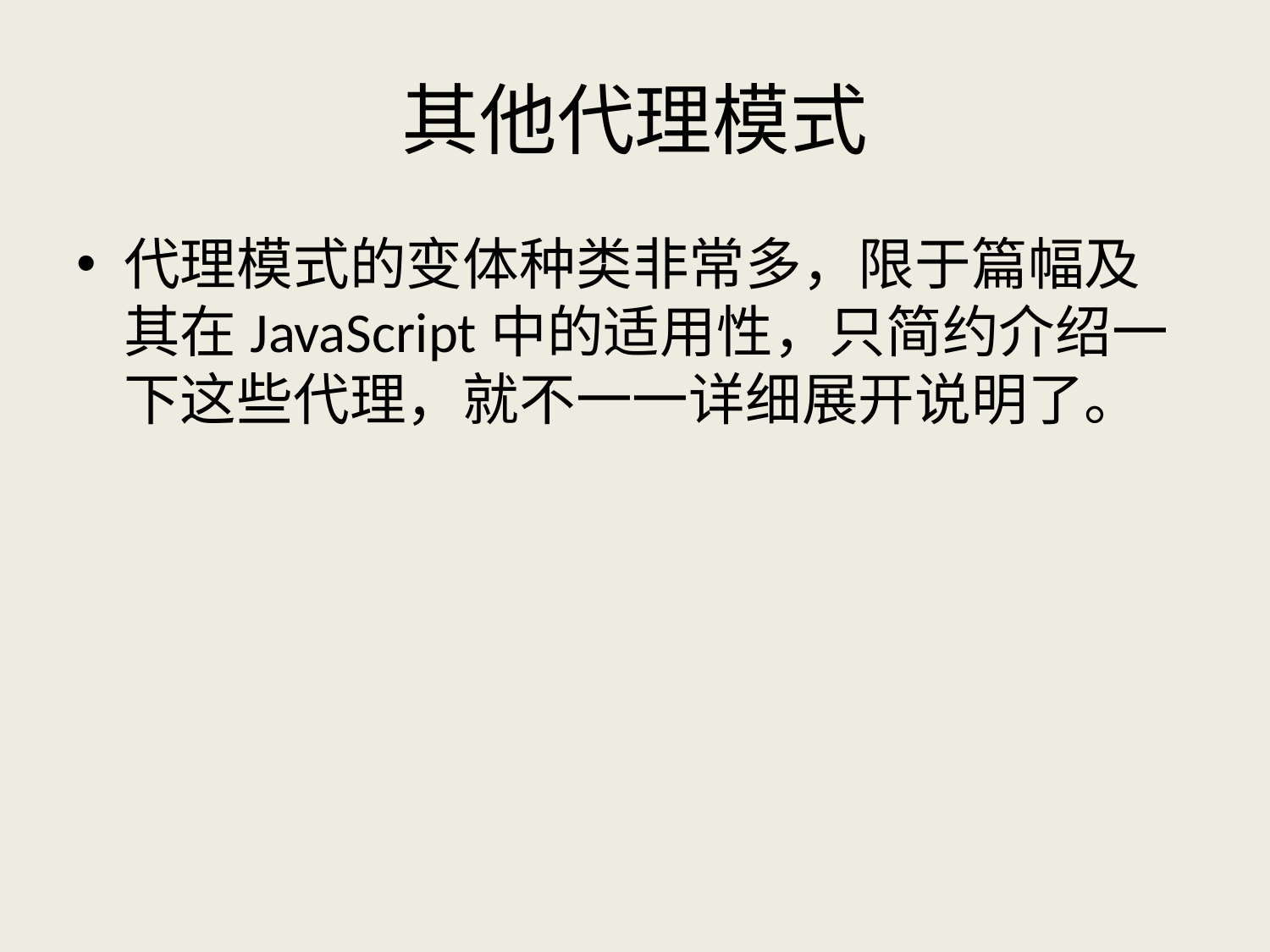

# 其他代理模式
代理模式的变体种类非常多，限于篇幅及其在JavaScript中的适用性，只简约介绍一下这些代理，就不一一详细展开说明了。